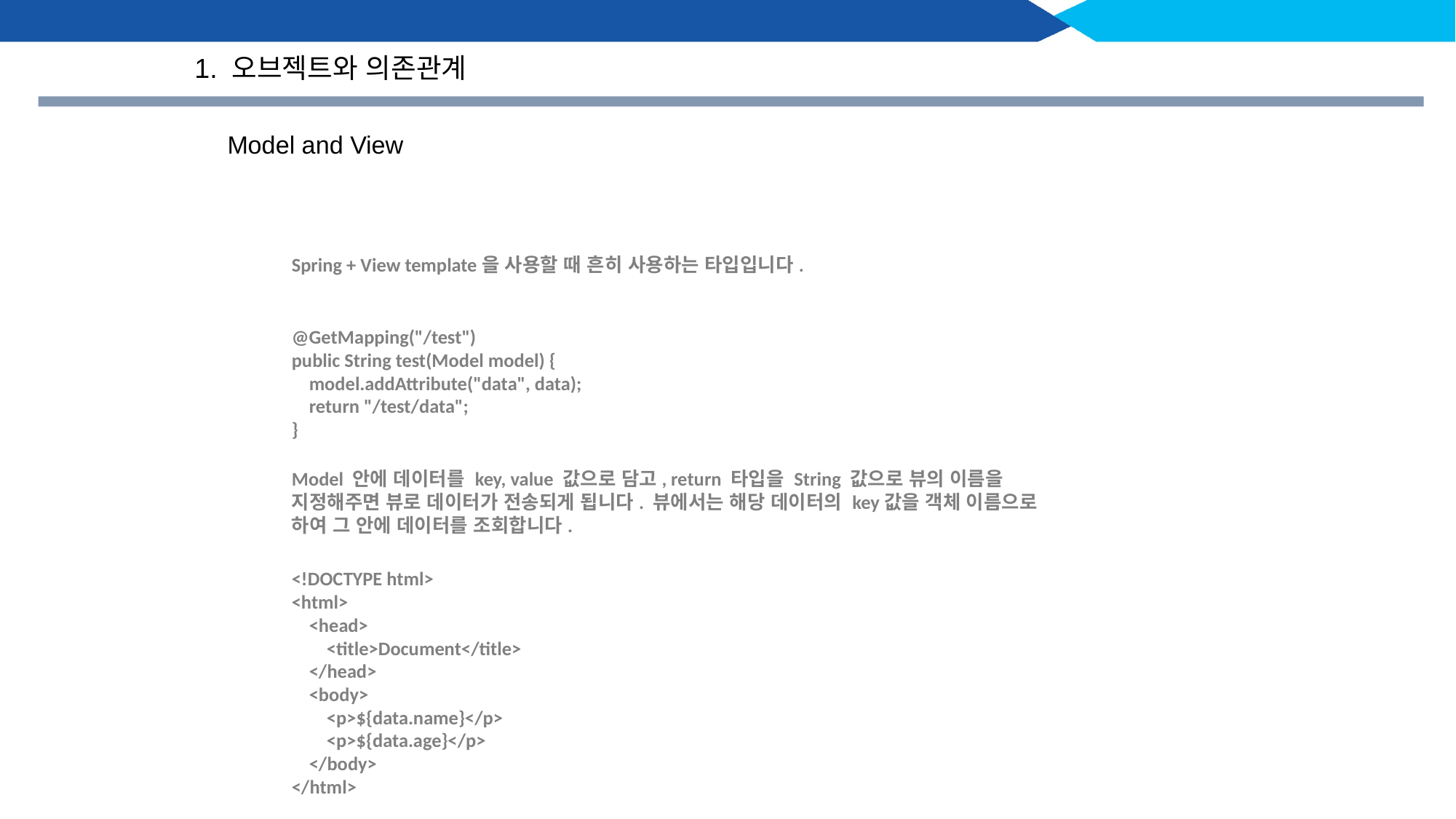

1. 오브젝트와 의존관계
Model and View
Spring + View template을 사용할 때 흔히 사용하는 타입입니다.
@GetMapping("/test")
public String test(Model model) {
    model.addAttribute("data", data);
    return "/test/data";
}
Model 안에 데이터를 key, value 값으로 담고, return 타입을 String 값으로 뷰의 이름을 지정해주면 뷰로 데이터가 전송되게 됩니다. 뷰에서는 해당 데이터의 key값을 객체 이름으로 하여 그 안에 데이터를 조회합니다.
<!DOCTYPE html>
<html>
    <head>
        <title>Document</title>
    </head>
    <body>
        <p>${data.name}</p>
        <p>${data.age}</p>
    </body>
</html>